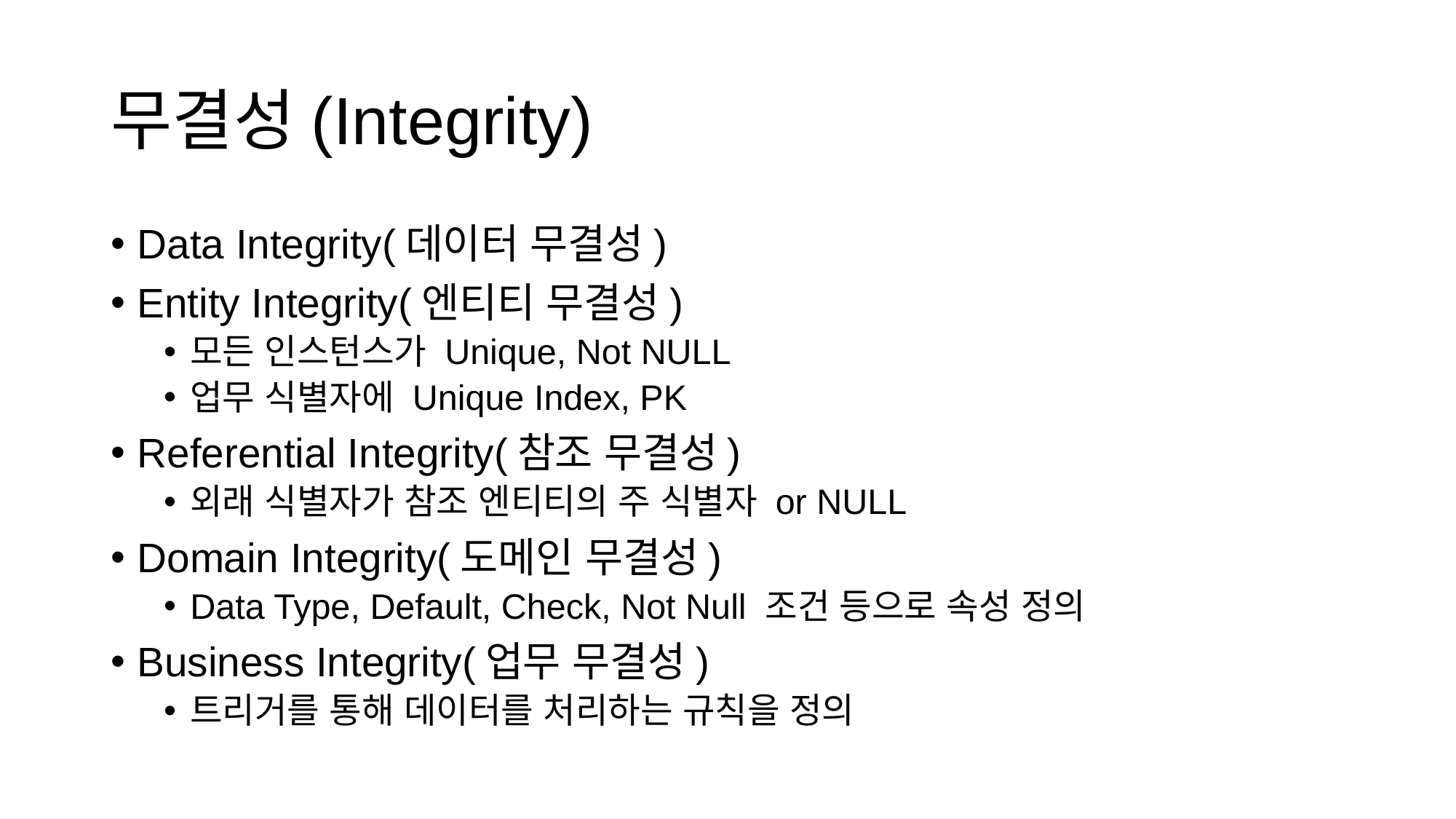

# 무결성(Integrity)
Data Integrity(데이터 무결성)
Entity Integrity(엔티티 무결성)
모든 인스턴스가 Unique, Not NULL
업무 식별자에 Unique Index, PK
Referential Integrity(참조 무결성)
외래 식별자가 참조 엔티티의 주 식별자 or NULL
Domain Integrity(도메인 무결성)
Data Type, Default, Check, Not Null 조건 등으로 속성 정의
Business Integrity(업무 무결성)
트리거를 통해 데이터를 처리하는 규칙을 정의